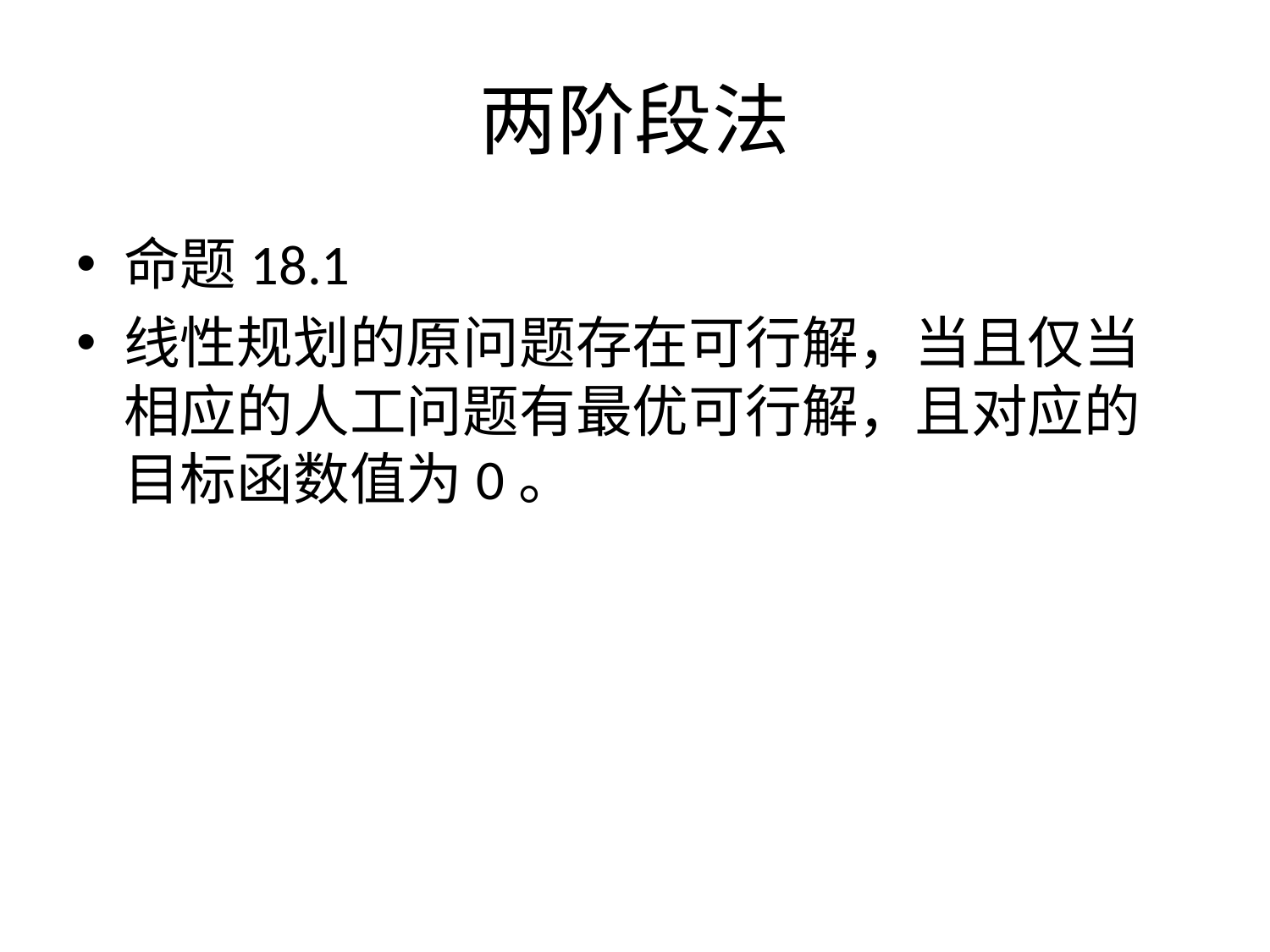

# 两阶段法
命题18.1
线性规划的原问题存在可行解，当且仅当相应的人工问题有最优可行解，且对应的目标函数值为0。